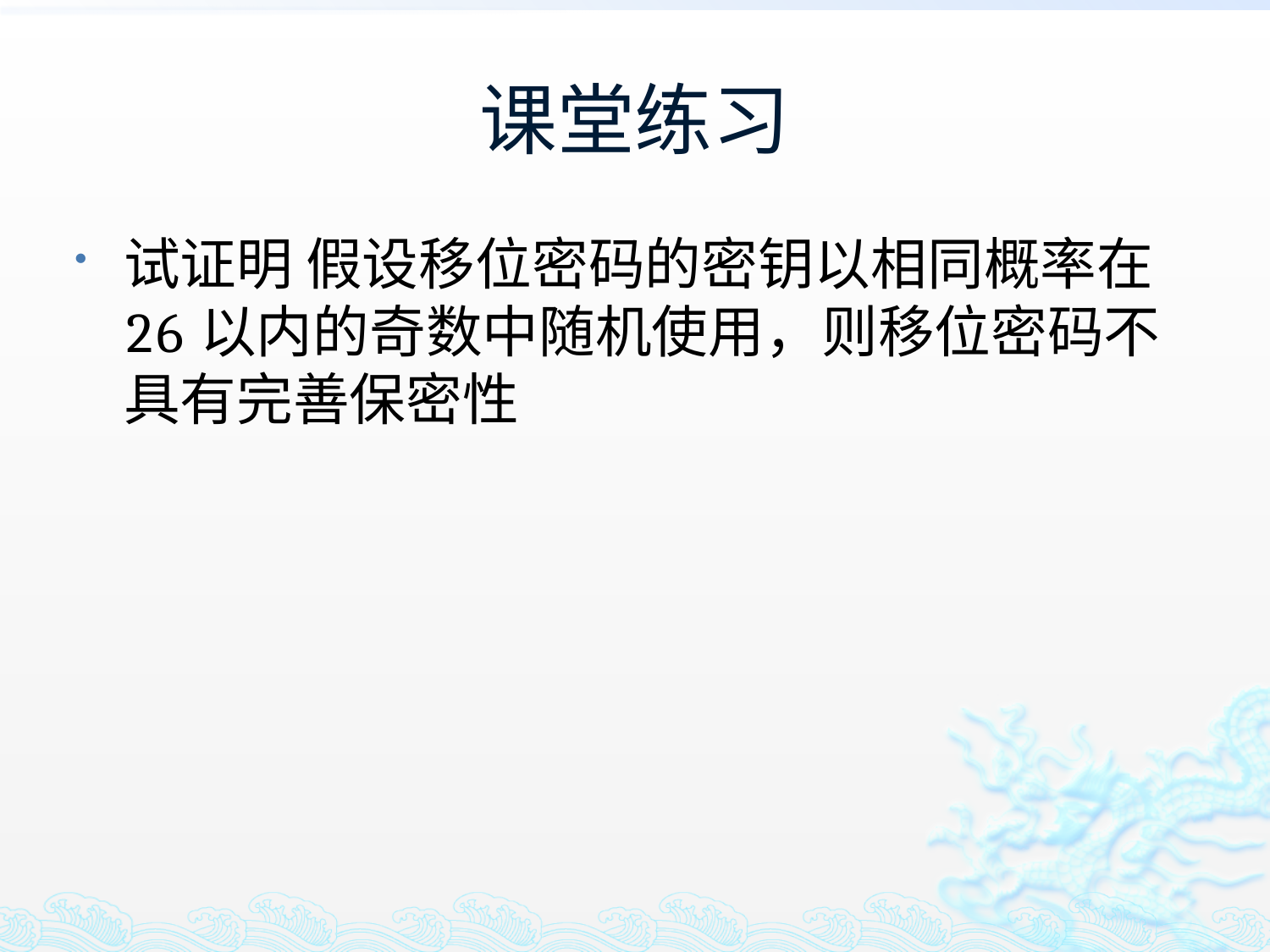

# 课堂练习
试证明 假设移位密码的密钥以相同概率在26以内的奇数中随机使用，则移位密码不具有完善保密性